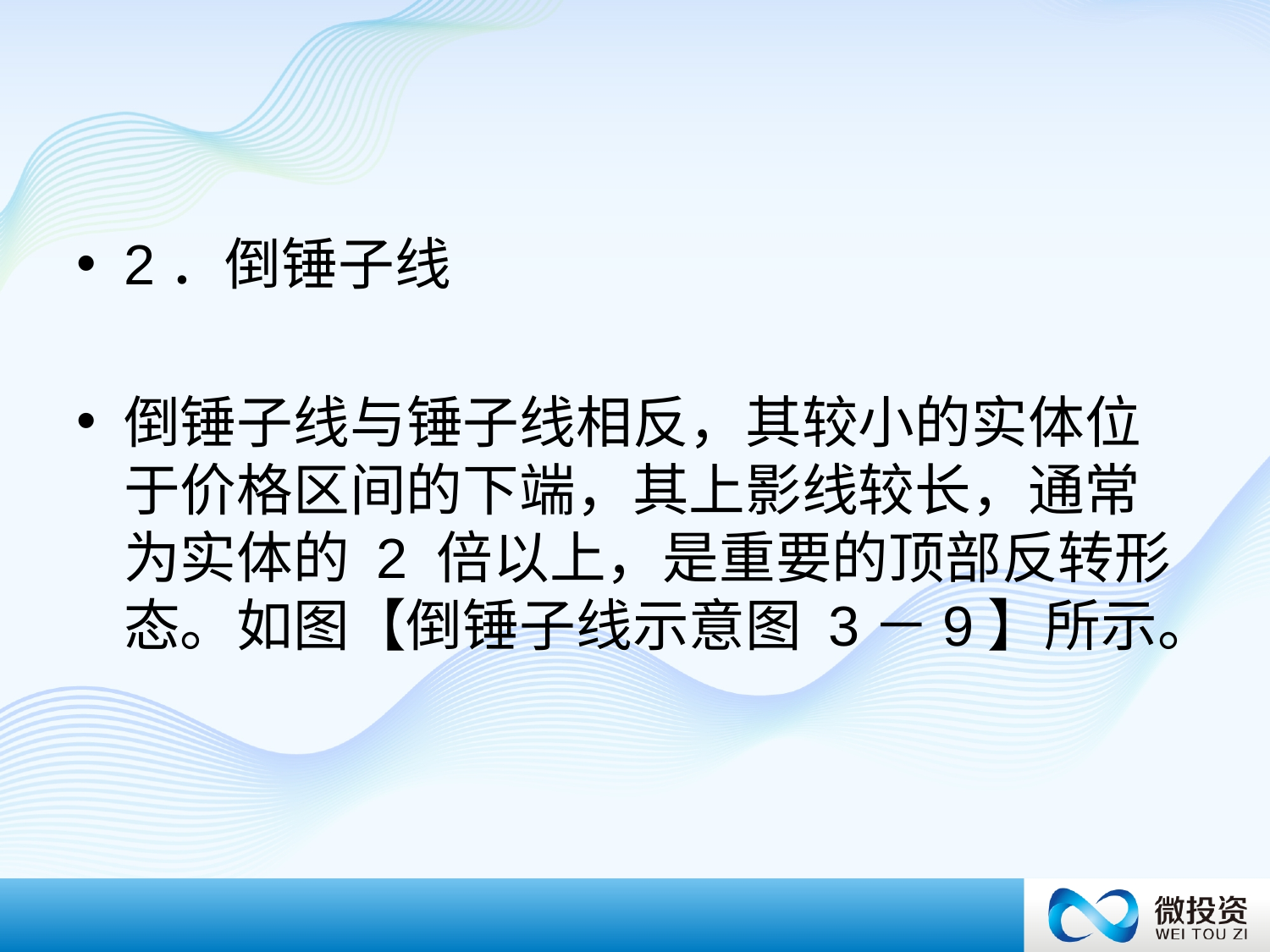

2．倒锤子线

倒锤子线与锤子线相反，其较小的实体位于价格区间的下端，其上影线较长，通常为实体的 2 倍以上，是重要的顶部反转形态。如图【倒锤子线示意图 3－9】所示。